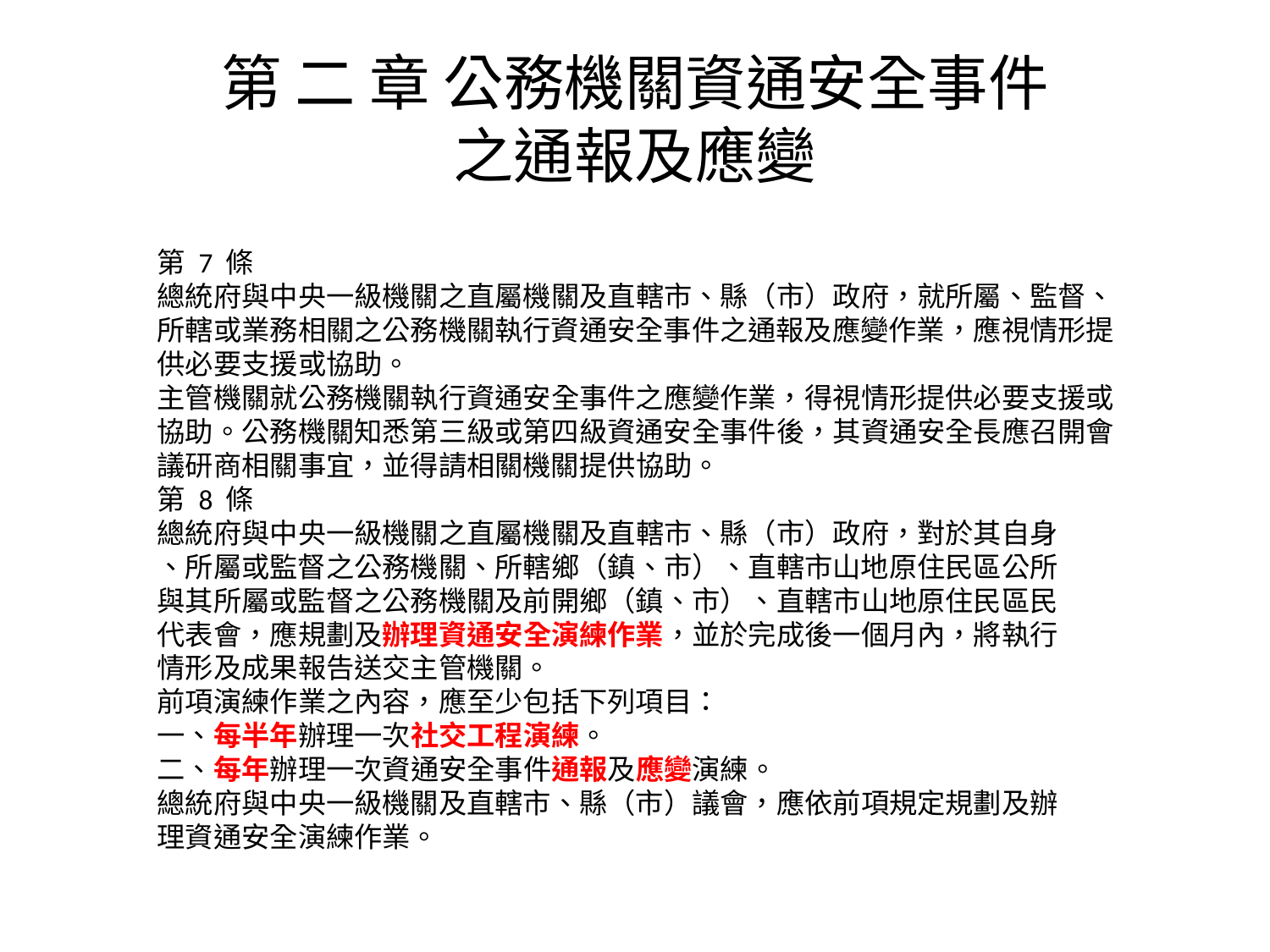

# 第 二 章 公務機關資通安全事件 之通報及應變
第 7 條
總統府與中央一級機關之直屬機關及直轄市、縣（市）政府，就所屬、監督、所轄或業務相關之公務機關執行資通安全事件之通報及應變作業，應視情形提供必要支援或協助。
主管機關就公務機關執行資通安全事件之應變作業，得視情形提供必要支援或協助。公務機關知悉第三級或第四級資通安全事件後，其資通安全長應召開會議研商相關事宜，並得請相關機關提供協助。
第 8 條
總統府與中央一級機關之直屬機關及直轄市、縣（市）政府，對於其自身
、所屬或監督之公務機關、所轄鄉（鎮、市）、直轄市山地原住民區公所
與其所屬或監督之公務機關及前開鄉（鎮、市）、直轄市山地原住民區民
代表會，應規劃及辦理資通安全演練作業，並於完成後一個月內，將執行
情形及成果報告送交主管機關。
前項演練作業之內容，應至少包括下列項目：
一、每半年辦理一次社交工程演練。
二、每年辦理一次資通安全事件通報及應變演練。
總統府與中央一級機關及直轄市、縣（市）議會，應依前項規定規劃及辦
理資通安全演練作業。